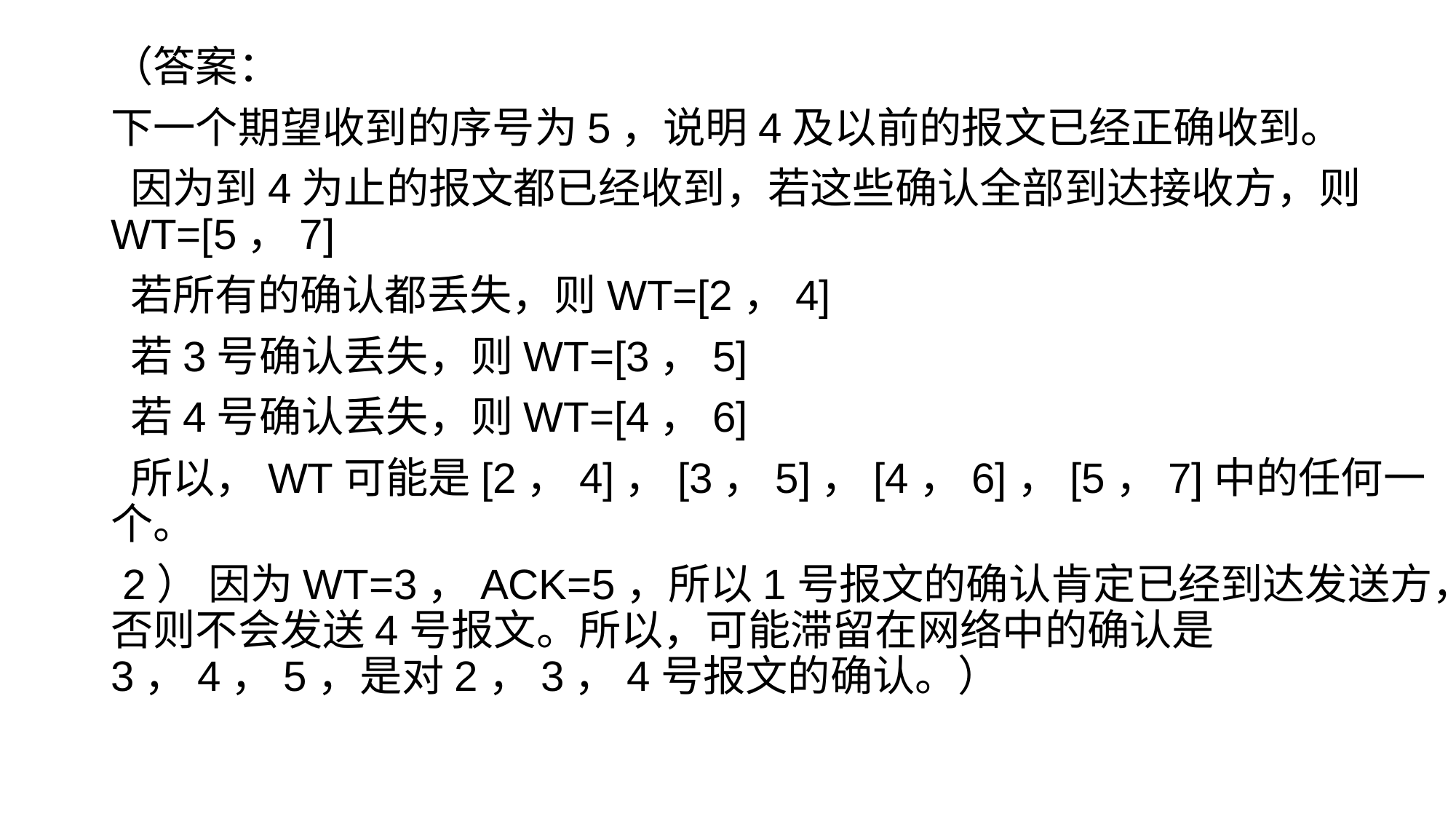

（答案：
下一个期望收到的序号为5，说明4及以前的报文已经正确收到。
 因为到4为止的报文都已经收到，若这些确认全部到达接收方，则WT=[5，7]
 若所有的确认都丢失，则WT=[2，4]
 若3号确认丢失，则WT=[3，5]
 若4号确认丢失，则WT=[4，6]
 所以，WT可能是[2，4]，[3，5]，[4，6]，[5，7]中的任何一个。
 2） 因为WT=3，ACK=5，所以1号报文的确认肯定已经到达发送方，否则不会发送4号报文。所以，可能滞留在网络中的确认是3，4，5，是对2，3，4号报文的确认。）